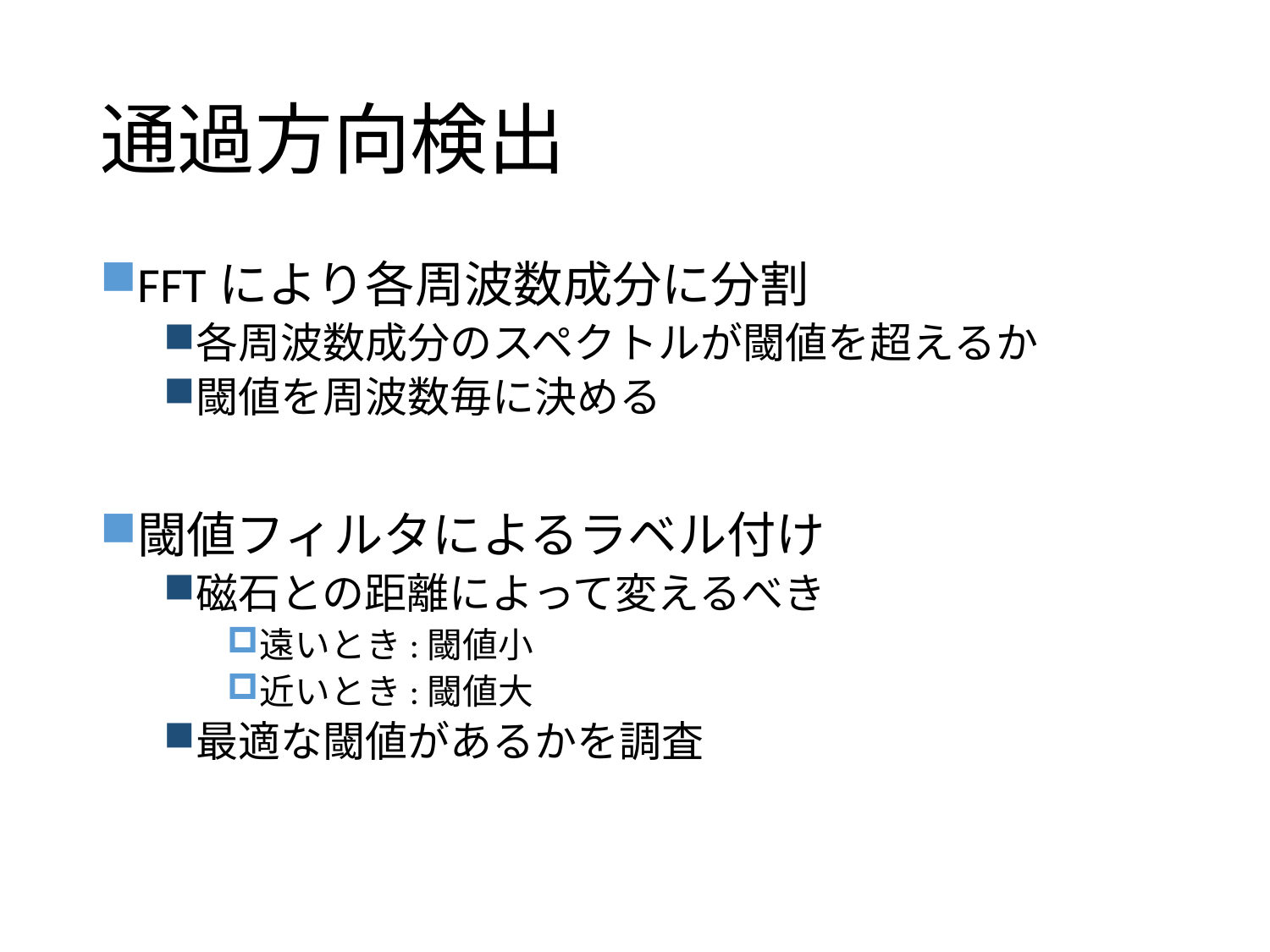

# 通過方向検出
FFTにより各周波数成分に分割
各周波数成分のスペクトルが閾値を超えるか
閾値を周波数毎に決める

閾値フィルタによるラベル付け
磁石との距離によって変えるべき
遠いとき:閾値小
近いとき:閾値大
最適な閾値があるかを調査